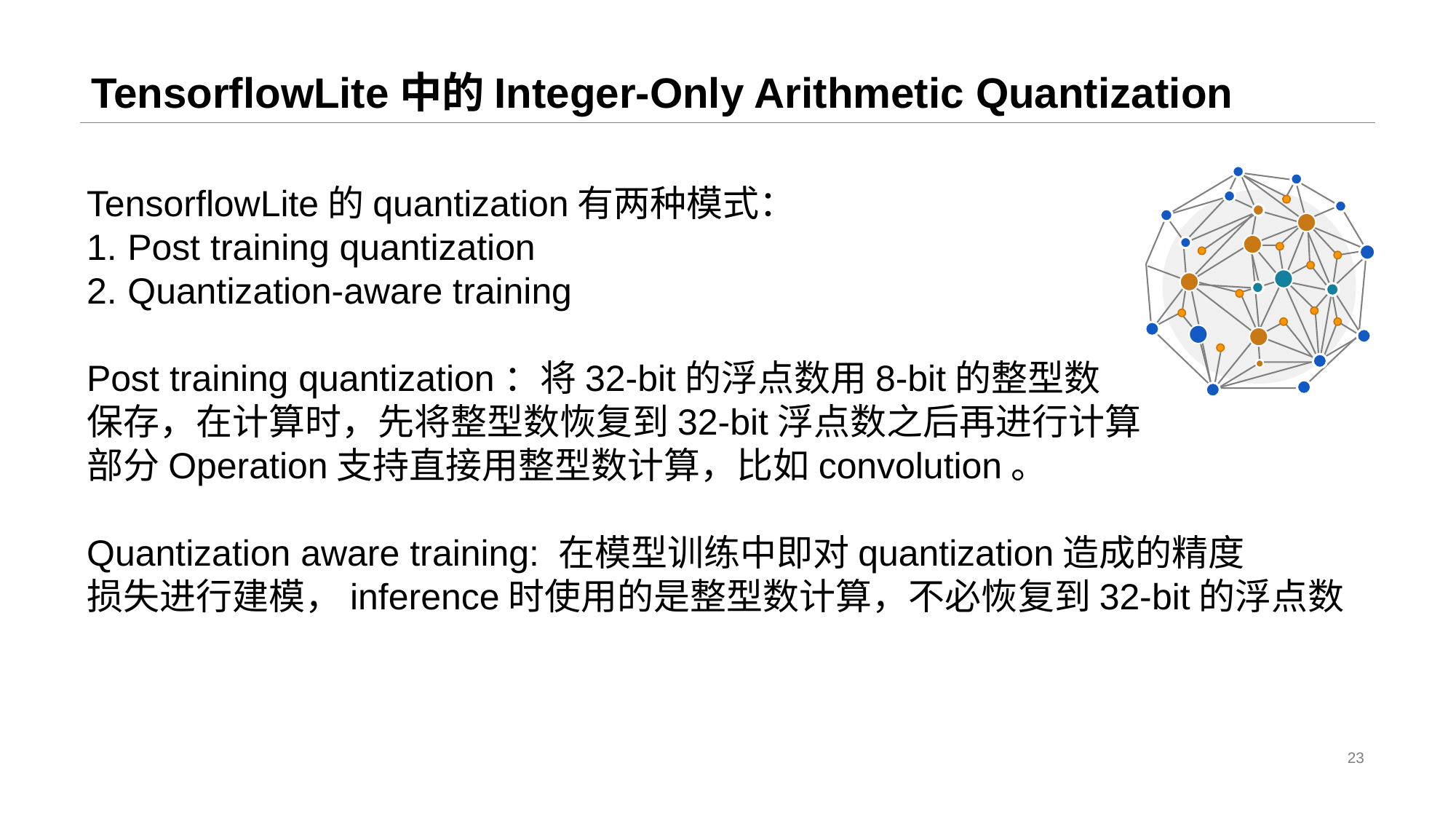

# TensorflowLite中的Integer-Only Arithmetic Quantization

TensorflowLite的quantization有两种模式：
Post training quantization
Quantization-aware training

Post training quantization：将32-bit的浮点数用8-bit的整型数
保存，在计算时，先将整型数恢复到32-bit浮点数之后再进行计算
部分Operation支持直接用整型数计算，比如convolution。

Quantization aware training: 在模型训练中即对quantization造成的精度
损失进行建模，inference时使用的是整型数计算，不必恢复到32-bit的浮点数
23